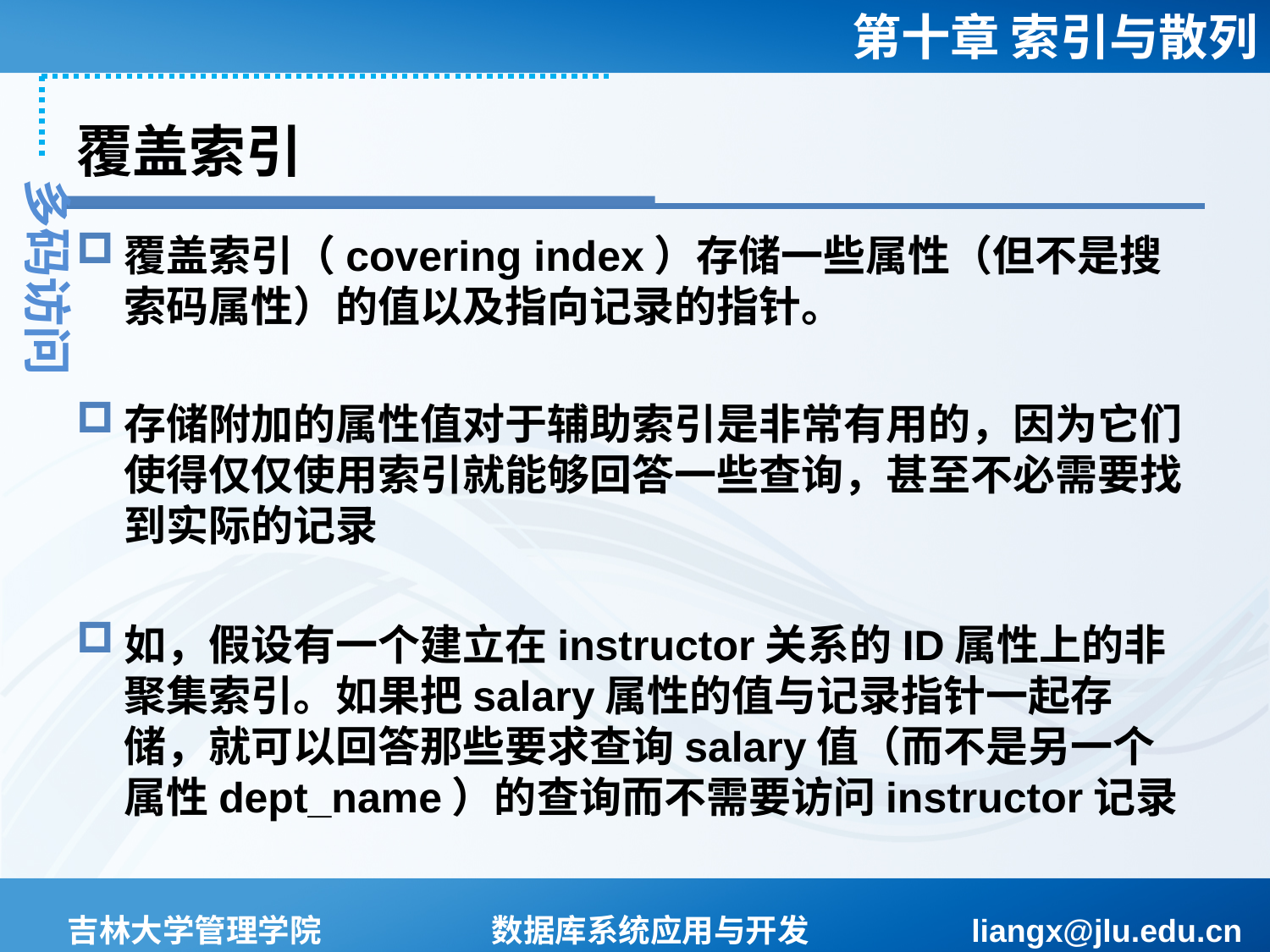

# 覆盖索引
多码访问

覆盖索引（covering index）存储一些属性（但不是搜索码属性）的值以及指向记录的指针。

存储附加的属性值对于辅助索引是非常有用的，因为它们使得仅仅使用索引就能够回答一些查询，甚至不必需要找到实际的记录

如，假设有一个建立在instructor关系的ID属性上的非聚集索引。如果把salary属性的值与记录指针一起存储，就可以回答那些要求查询salary值（而不是另一个属性dept_name）的查询而不需要访问instructor记录